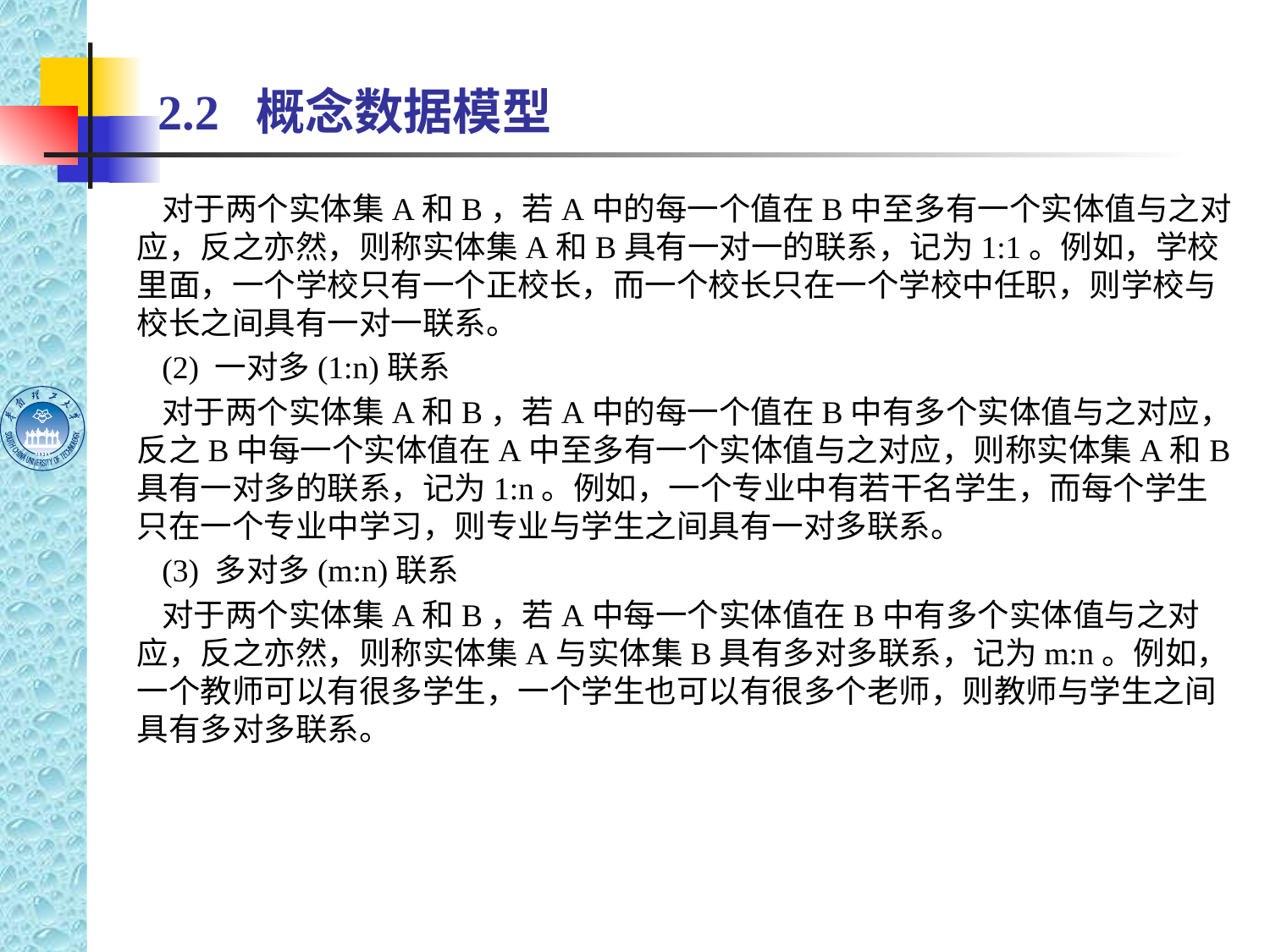

# 2.2  概念数据模型
对于两个实体集A和B，若A中的每一个值在B中至多有一个实体值与之对应，反之亦然，则称实体集A和B具有一对一的联系，记为1:1。例如，学校里面，一个学校只有一个正校长，而一个校长只在一个学校中任职，则学校与校长之间具有一对一联系。
(2) 一对多(1:n)联系
对于两个实体集A和B，若A中的每一个值在B中有多个实体值与之对应，反之B中每一个实体值在A中至多有一个实体值与之对应，则称实体集A和B具有一对多的联系，记为1:n。例如，一个专业中有若干名学生，而每个学生只在一个专业中学习，则专业与学生之间具有一对多联系。
(3) 多对多(m:n)联系
对于两个实体集A和B，若A中每一个实体值在B中有多个实体值与之对应，反之亦然，则称实体集A与实体集B具有多对多联系，记为m:n。例如，一个教师可以有很多学生，一个学生也可以有很多个老师，则教师与学生之间具有多对多联系。